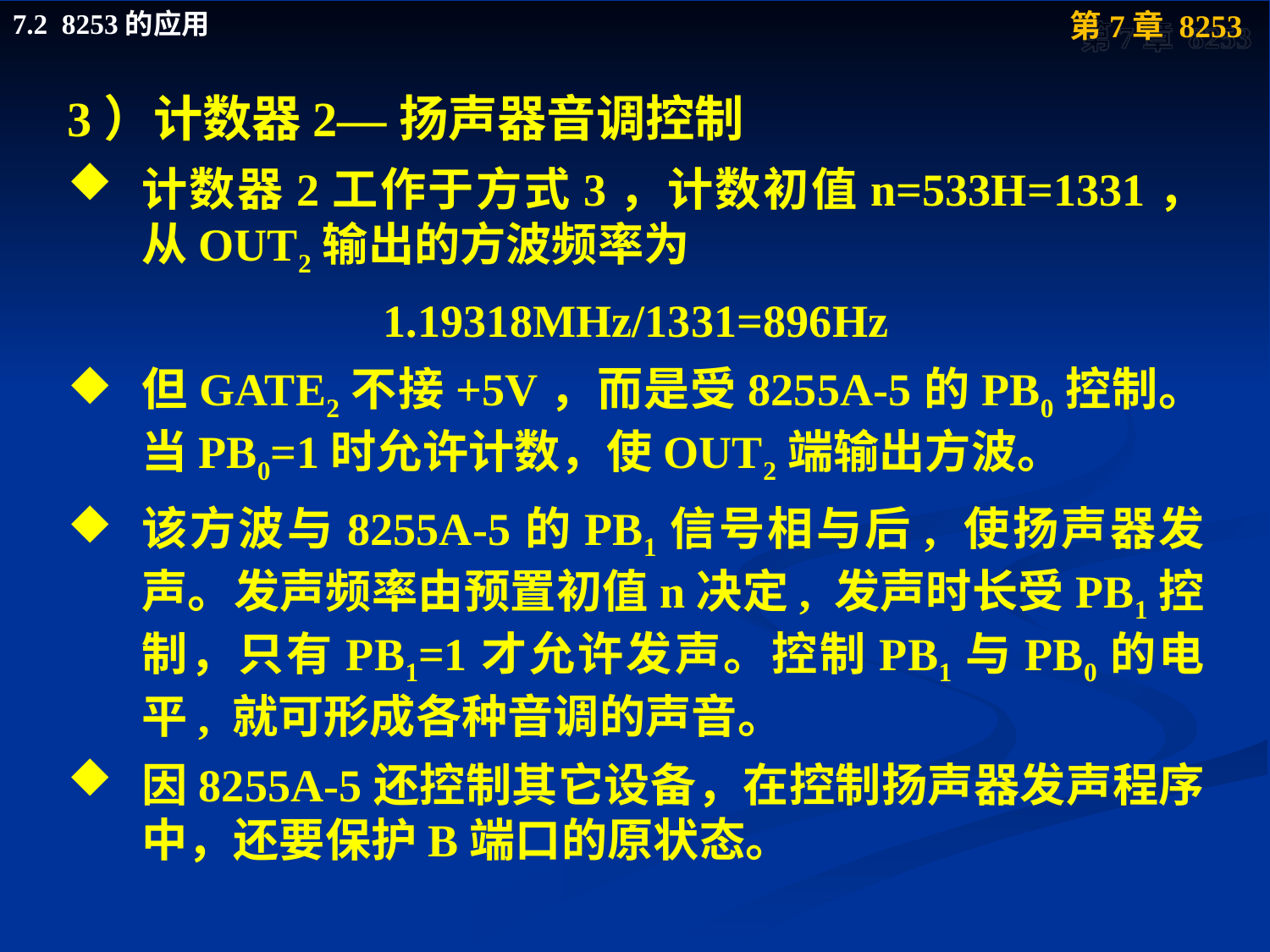

3）计数器2—扬声器音调控制
计数器2工作于方式3，计数初值n=533H=1331，从OUT2输出的方波频率为
1.19318MHz/1331=896Hz
但GATE2不接+5V，而是受8255A-5的PB0控制。当PB0=1时允许计数，使OUT2端输出方波。
该方波与8255A-5的PB1信号相与后, 使扬声器发声。发声频率由预置初值n决定, 发声时长受PB1控制，只有PB1=1才允许发声。控制PB1与PB0的电平, 就可形成各种音调的声音。
因8255A-5还控制其它设备，在控制扬声器发声程序中，还要保护B端口的原状态。